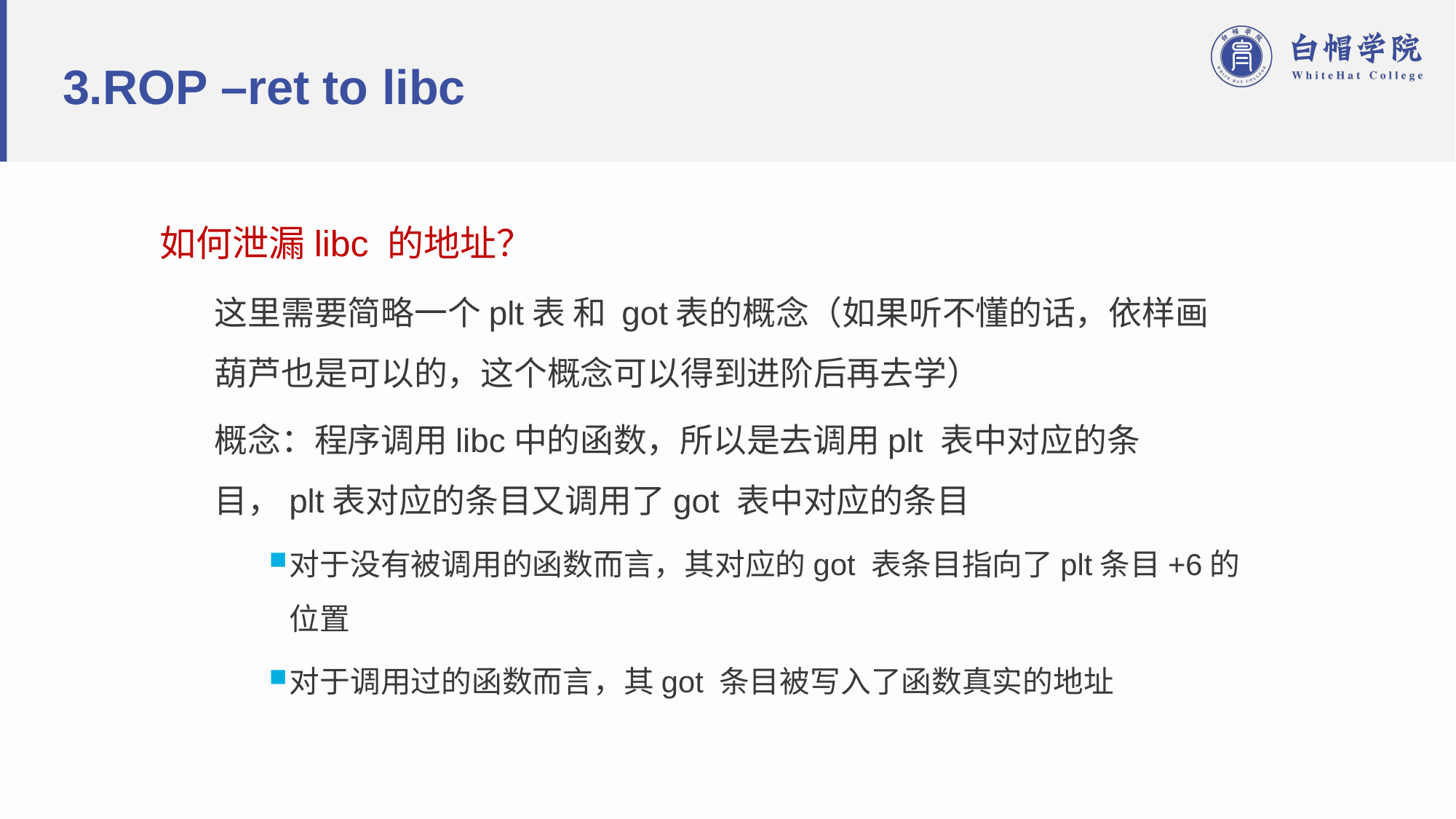

# 3.ROP –ret to libc
如何泄漏libc 的地址？
这里需要简略一个plt表 和 got表的概念（如果听不懂的话，依样画葫芦也是可以的，这个概念可以得到进阶后再去学）
概念：程序调用libc中的函数，所以是去调用plt 表中对应的条目，plt表对应的条目又调用了got 表中对应的条目
对于没有被调用的函数而言，其对应的got 表条目指向了plt条目+6的位置
对于调用过的函数而言，其got 条目被写入了函数真实的地址